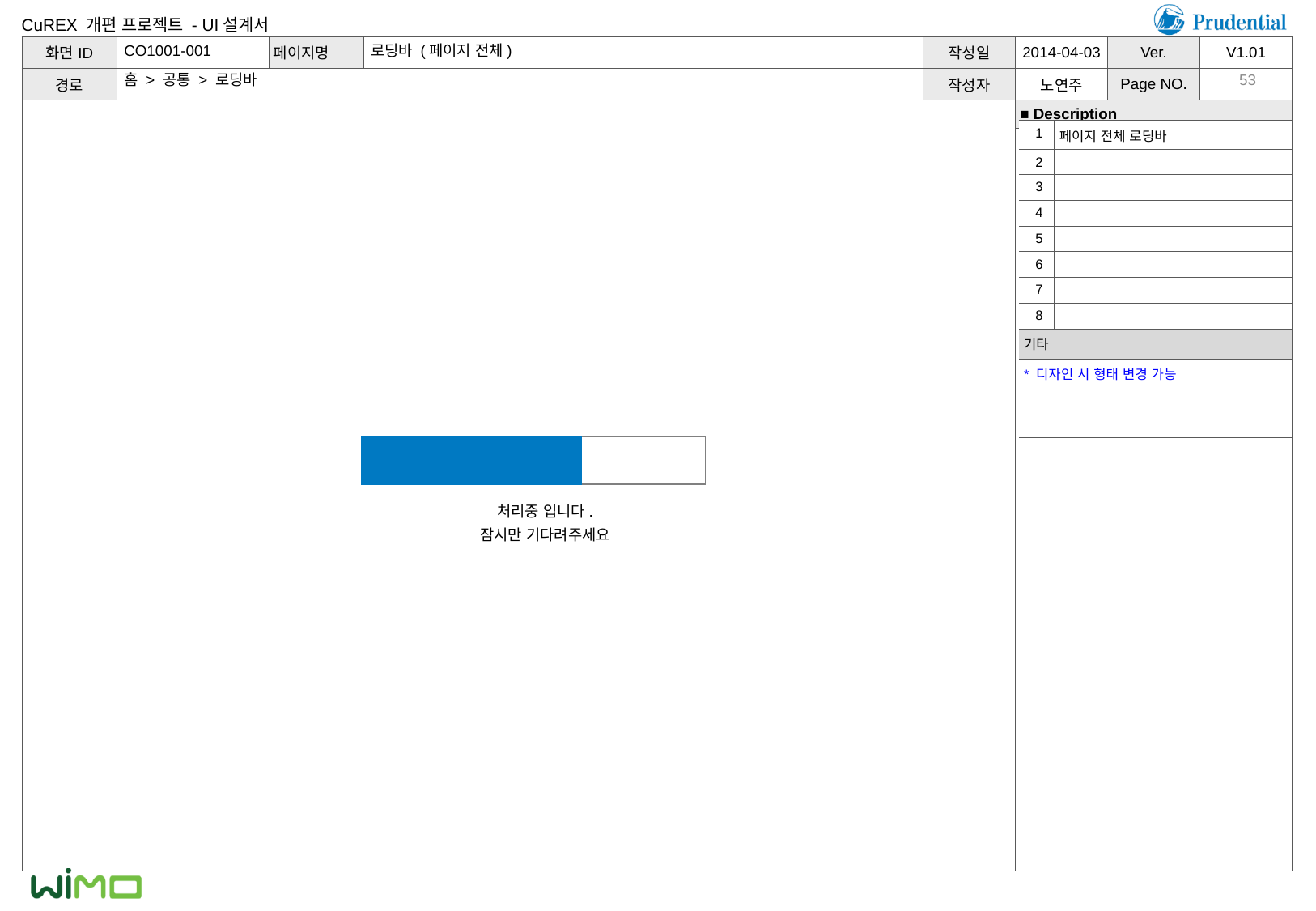

CO1001-001
로딩바 (페이지 전체)
홈 > 공통 > 로딩바
53
| 1 | 페이지 전체 로딩바 |
| --- | --- |
| 2 |  |
| 3 |  |
| 4 |  |
| 5 |  |
| 6 |  |
| 7 |  |
| 8 |  |
| 기타 |  |
| \* 디자인 시 형태 변경 가능 |  |

처리중 입니다.
잠시만 기다려주세요